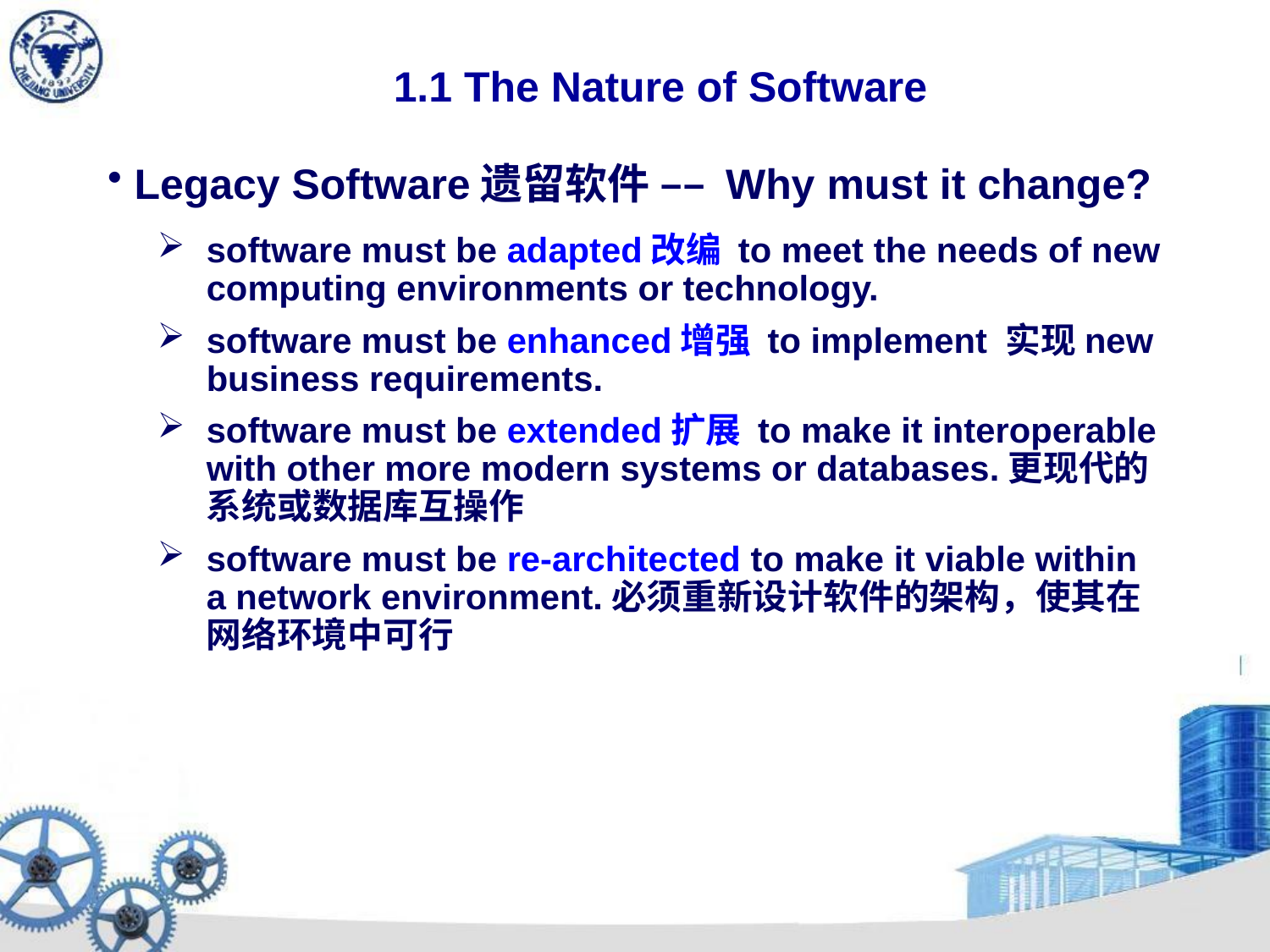

# 1.1 The Nature of Software
 Legacy Software遗留软件 –– Why must it change?
software must be adapted改编 to meet the needs of new computing environments or technology.
software must be enhanced增强 to implement 实现new business requirements.
software must be extended扩展 to make it interoperable with other more modern systems or databases.更现代的系统或数据库互操作
software must be re-architected to make it viable within a network environment.必须重新设计软件的架构，使其在网络环境中可行